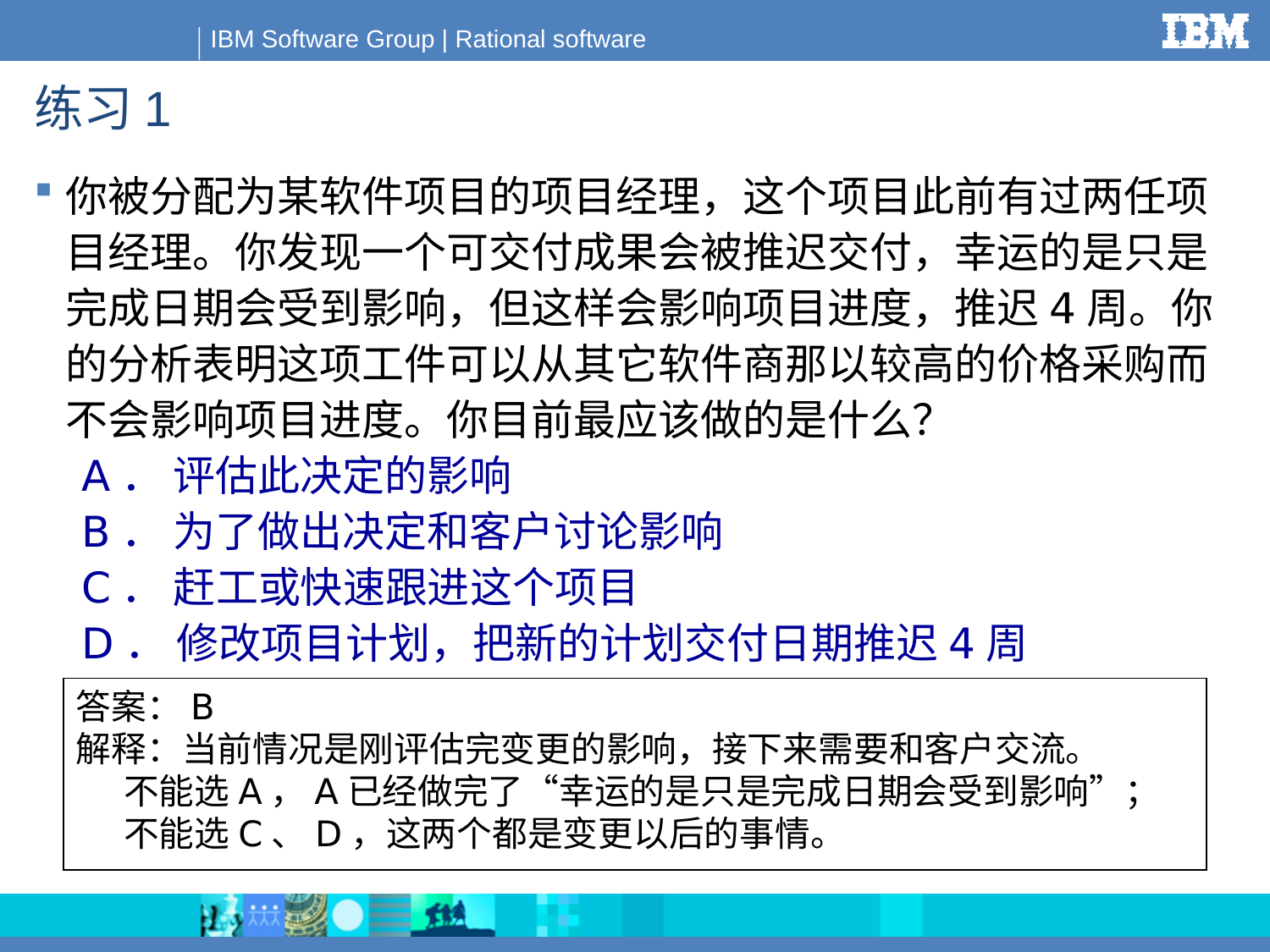

# 练习1
你被分配为某软件项目的项目经理，这个项目此前有过两任项目经理。你发现一个可交付成果会被推迟交付，幸运的是只是完成日期会受到影响，但这样会影响项目进度，推迟4周。你的分析表明这项工件可以从其它软件商那以较高的价格采购而不会影响项目进度。你目前最应该做的是什么？
A． 评估此决定的影响
B． 为了做出决定和客户讨论影响
C． 赶工或快速跟进这个项目
D． 修改项目计划，把新的计划交付日期推迟4周
答案：B
解释：当前情况是刚评估完变更的影响，接下来需要和客户交流。
不能选A，A已经做完了“幸运的是只是完成日期会受到影响”；
不能选C、D，这两个都是变更以后的事情。